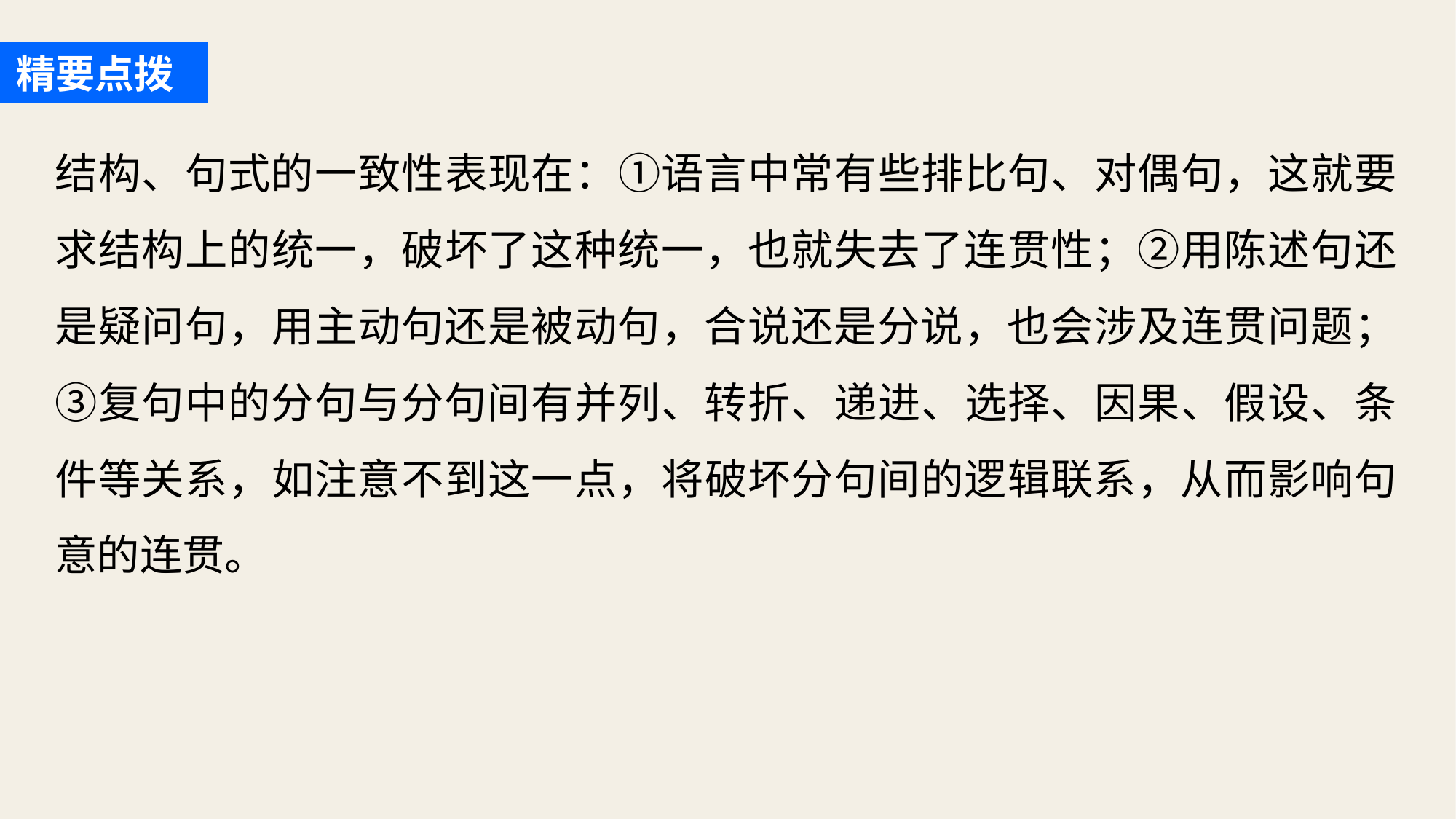

精要点拨
结构、句式的一致性表现在：①语言中常有些排比句、对偶句，这就要求结构上的统一，破坏了这种统一，也就失去了连贯性；②用陈述句还是疑问句，用主动句还是被动句，合说还是分说，也会涉及连贯问题；③复句中的分句与分句间有并列、转折、递进、选择、因果、假设、条件等关系，如注意不到这一点，将破坏分句间的逻辑联系，从而影响句意的连贯。